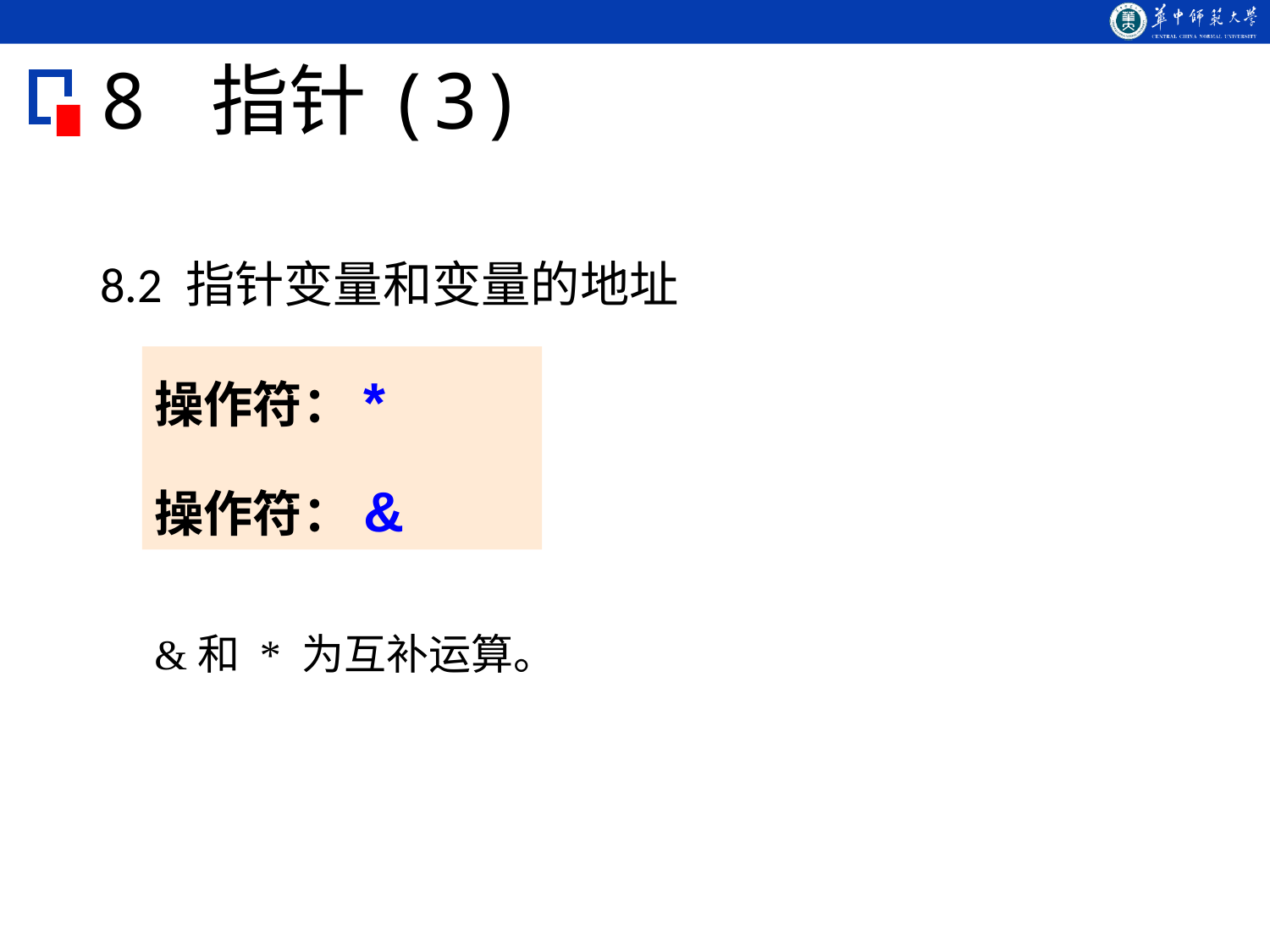

# 8 指针(3)
8.2 指针变量和变量的地址
操作符：*
操作符：&
&和 * 为互补运算。